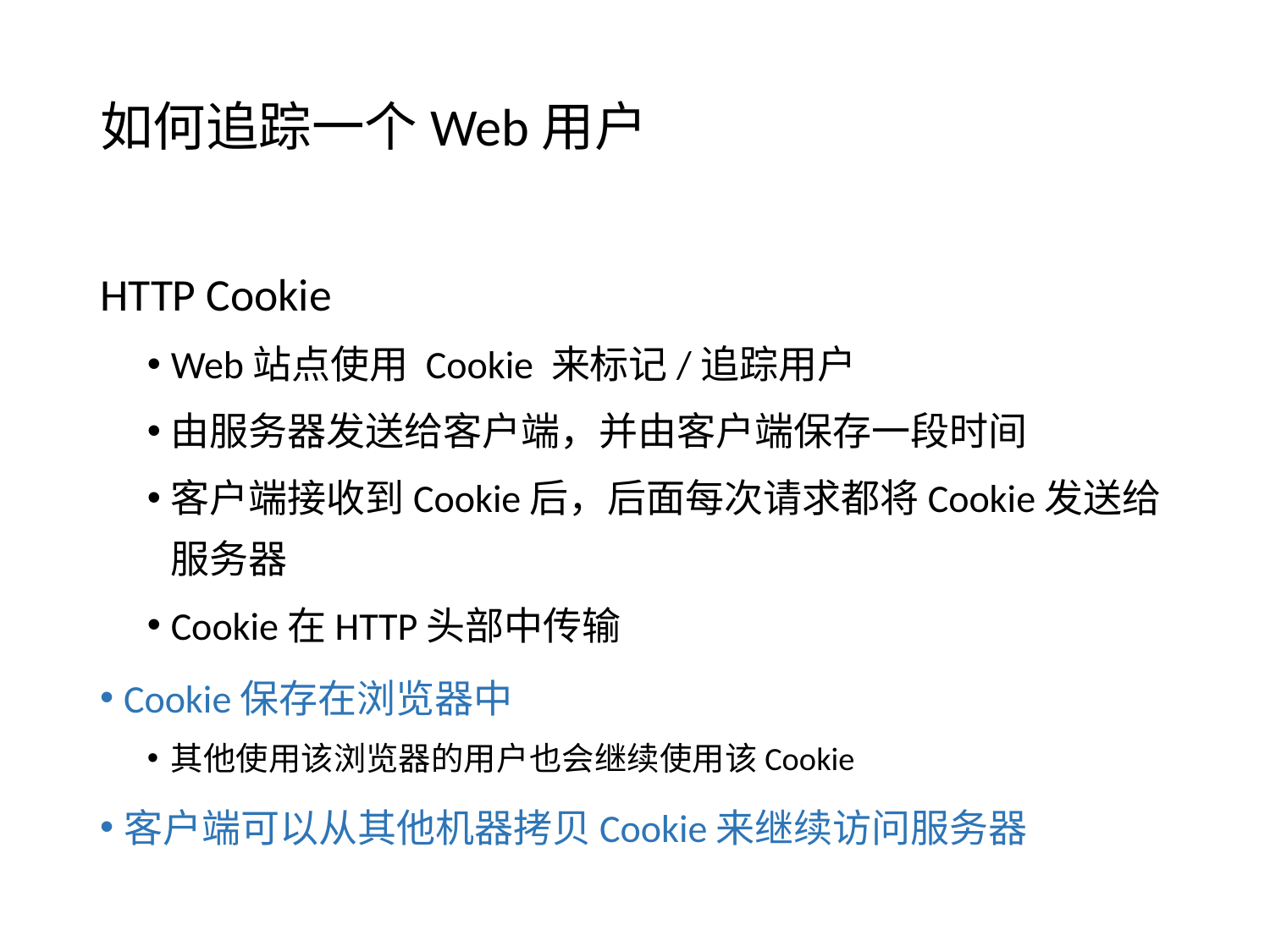

# 如何追踪一个Web用户
HTTP Cookie
Web站点使用 Cookie 来标记/追踪用户
由服务器发送给客户端，并由客户端保存一段时间
客户端接收到Cookie后，后面每次请求都将Cookie发送给服务器
Cookie在HTTP头部中传输
Cookie保存在浏览器中
其他使用该浏览器的用户也会继续使用该Cookie
客户端可以从其他机器拷贝Cookie来继续访问服务器
25